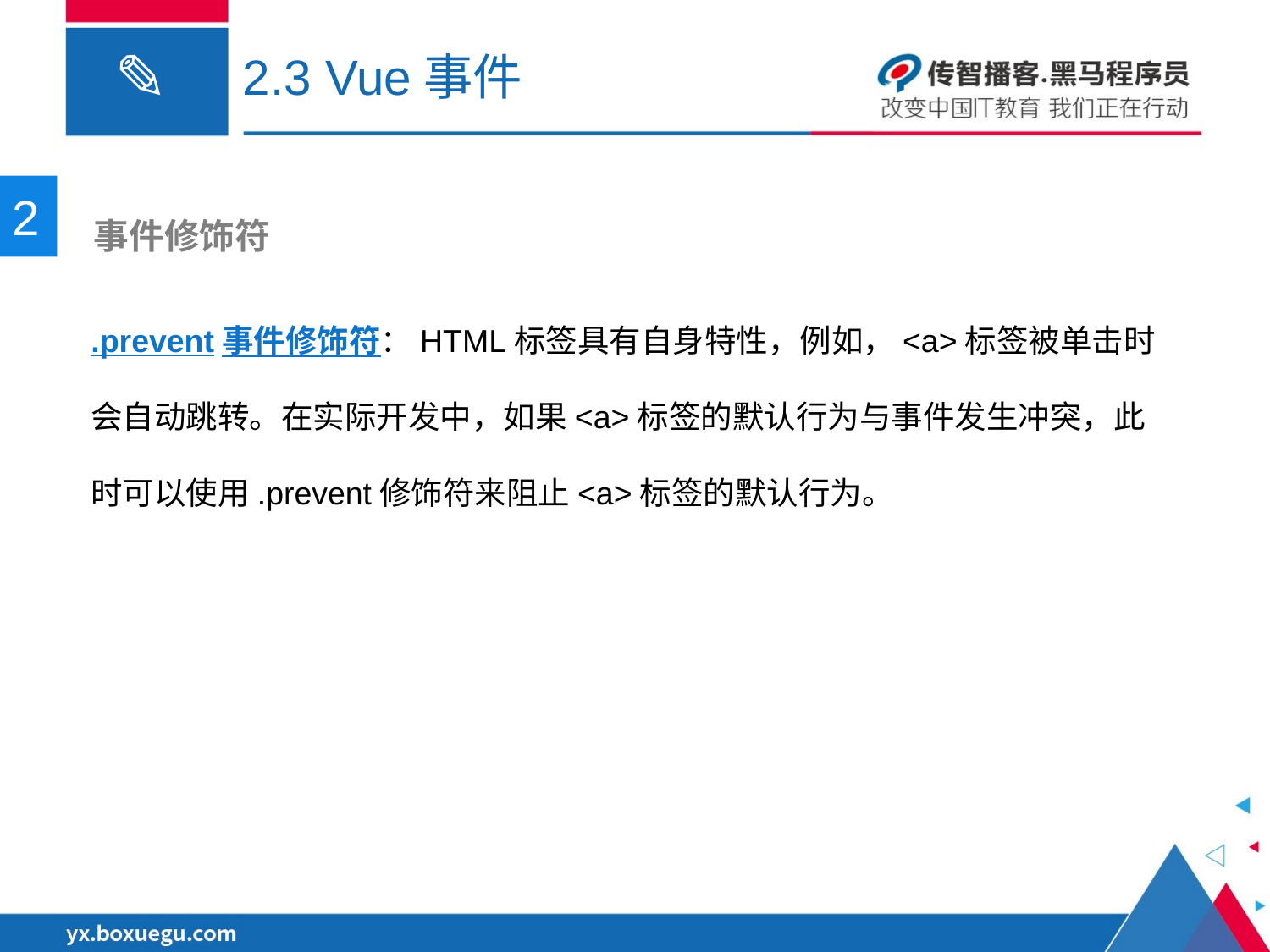

# 2.3 Vue事件

2
  事件修饰符
.prevent事件修饰符：HTML标签具有自身特性，例如，<a>标签被单击时会自动跳转。在实际开发中，如果<a>标签的默认行为与事件发生冲突，此时可以使用.prevent修饰符来阻止<a>标签的默认行为。